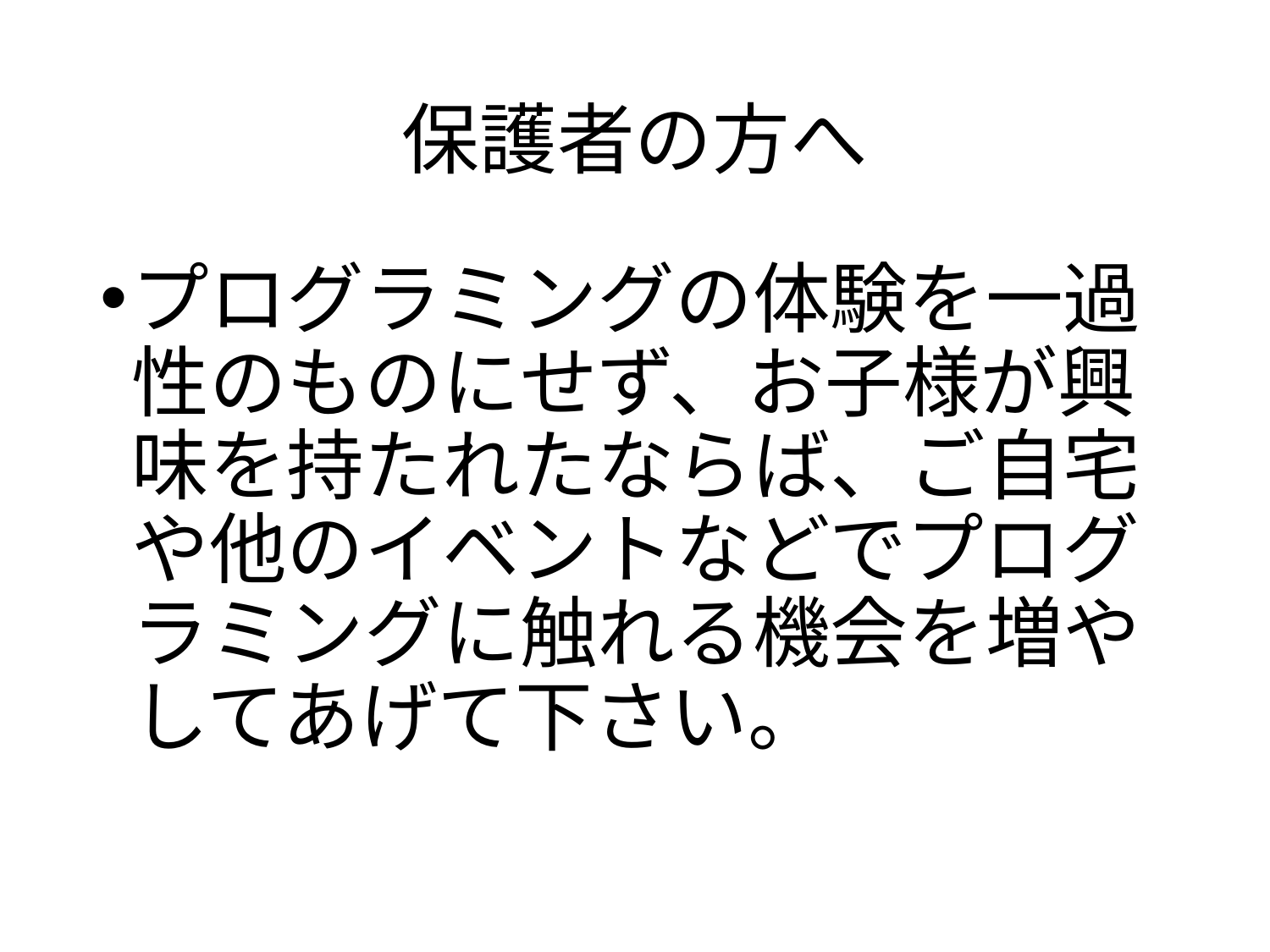

# 保護者の方へ
プログラミングの体験を一過性のものにせず、お子様が興味を持たれたならば、ご自宅や他のイベントなどでプログラミングに触れる機会を増やしてあげて下さい。